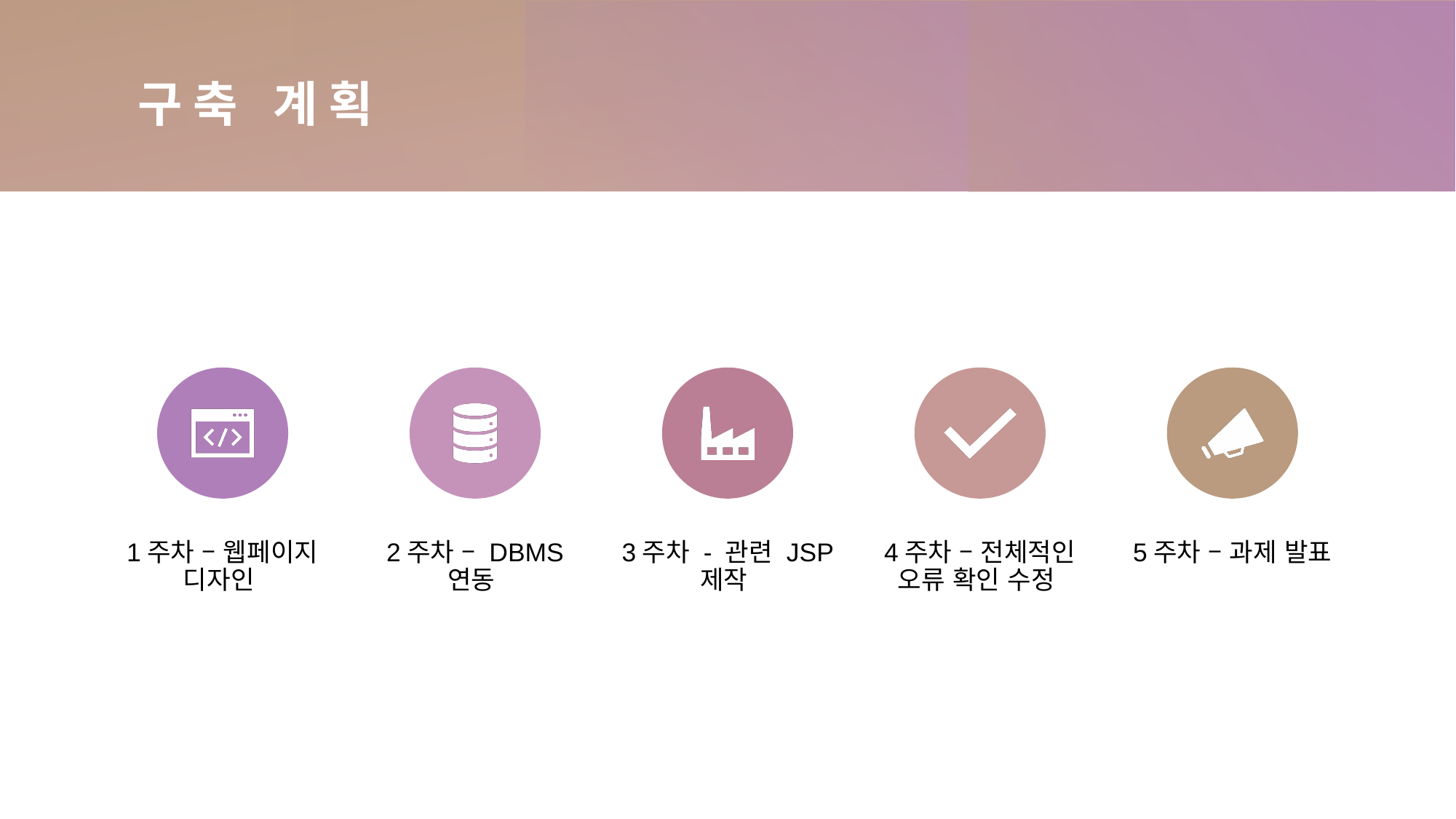

# 구축 계획
1주차 – 웹페이지 디자인
2주차 – DBMS 연동
3주차 - 관련 JSP 제작
4주차 – 전체적인 오류 확인 수정
5주차 – 과제 발표